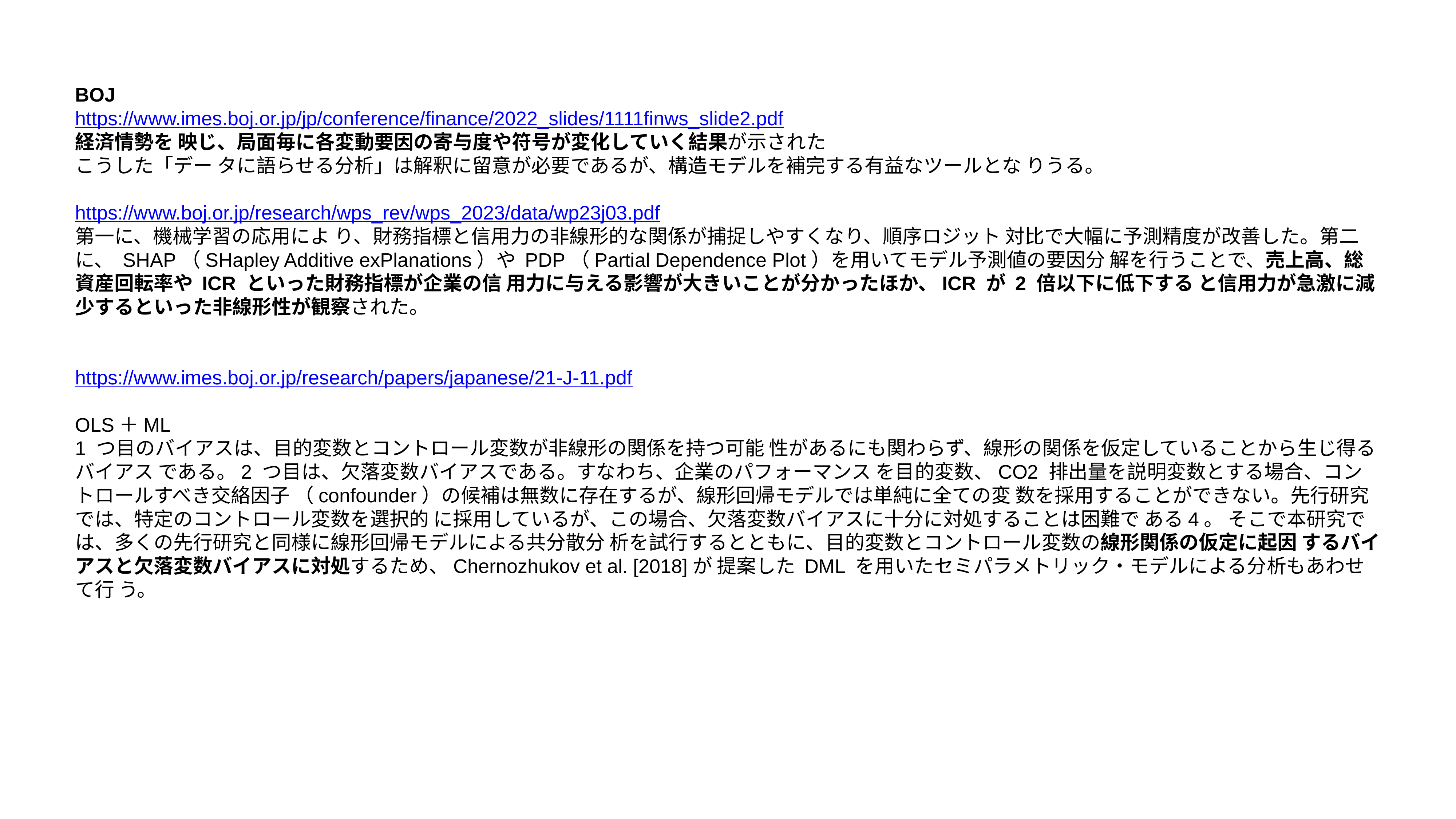

BOJ
https://www.imes.boj.or.jp/jp/conference/finance/2022_slides/1111finws_slide2.pdf
経済情勢を 映じ、局面毎に各変動要因の寄与度や符号が変化していく結果が示された
こうした「デー タに語らせる分析」は解釈に留意が必要であるが、構造モデルを補完する有益なツールとな りうる。

https://www.boj.or.jp/research/wps_rev/wps_2023/data/wp23j03.pdf
第一に、機械学習の応用によ り、財務指標と信用力の非線形的な関係が捕捉しやすくなり、順序ロジット 対比で大幅に予測精度が改善した。第二に、 SHAP（SHapley Additive exPlanations）や PDP（Partial Dependence Plot）を用いてモデル予測値の要因分 解を行うことで、売上高、総資産回転率や ICR といった財務指標が企業の信 用力に与える影響が大きいことが分かったほか、ICR が 2 倍以下に低下する と信用力が急激に減少するといった非線形性が観察された。

https://www.imes.boj.or.jp/research/papers/japanese/21-J-11.pdf

OLS＋ML
1 つ目のバイアスは、目的変数とコントロール変数が非線形の関係を持つ可能 性があるにも関わらず、線形の関係を仮定していることから生じ得るバイアス である。2 つ目は、欠落変数バイアスである。すなわち、企業のパフォーマンス を目的変数、CO2 排出量を説明変数とする場合、コントロールすべき交絡因子 （confounder）の候補は無数に存在するが、線形回帰モデルでは単純に全ての変 数を採用することができない。先行研究では、特定のコントロール変数を選択的 に採用しているが、この場合、欠落変数バイアスに十分に対処することは困難で ある4。 そこで本研究では、多くの先行研究と同様に線形回帰モデルによる共分散分 析を試行するとともに、目的変数とコントロール変数の線形関係の仮定に起因 するバイアスと欠落変数バイアスに対処するため、Chernozhukov et al. [2018]が 提案した DML を用いたセミパラメトリック・モデルによる分析もあわせて行 う。